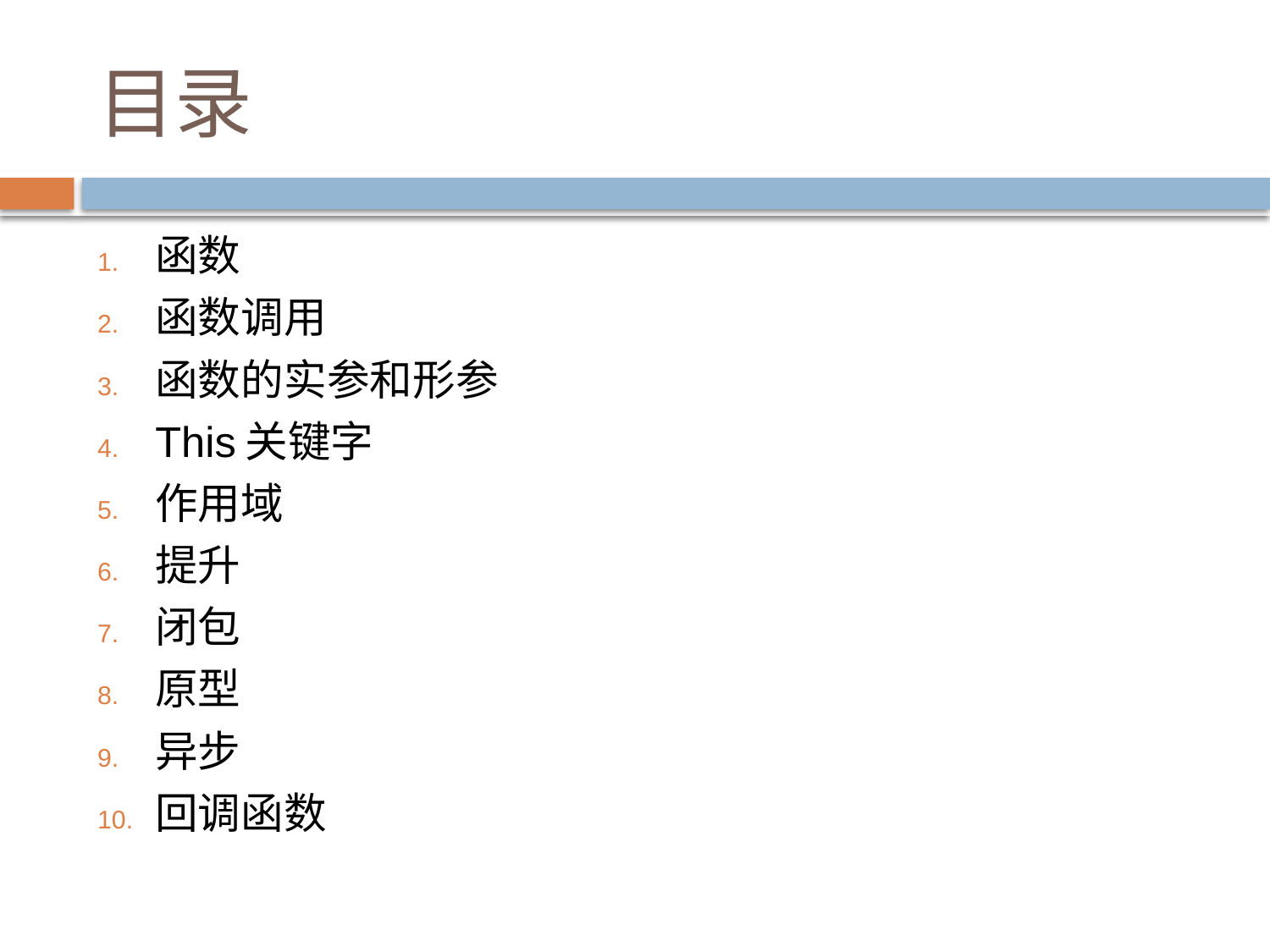

# 目录
函数
函数调用
函数的实参和形参
This关键字
作用域
提升
闭包
原型
异步
回调函数